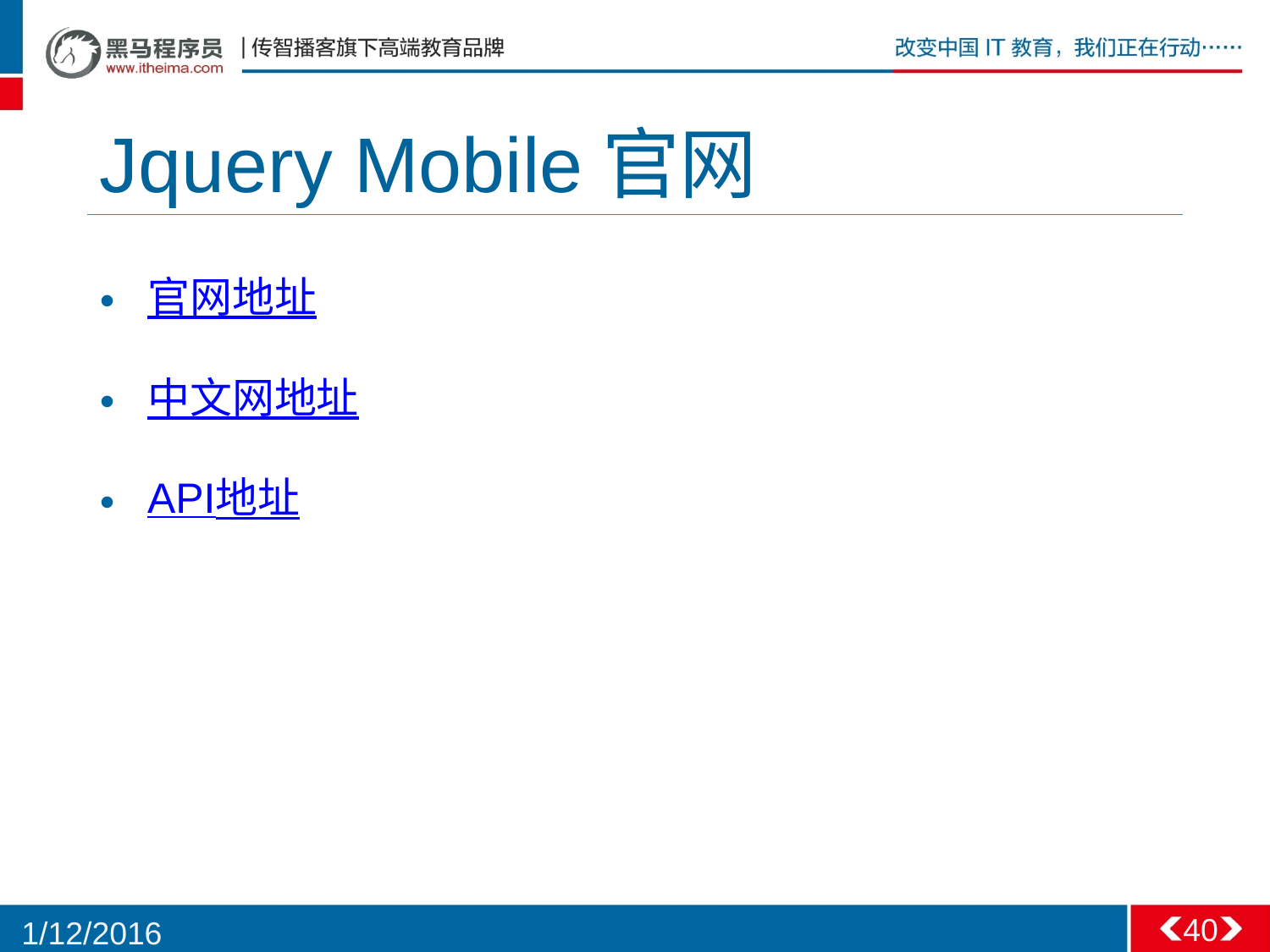

# Jquery Mobile官网
官网地址
中文网地址
API地址
40

1/12/2016